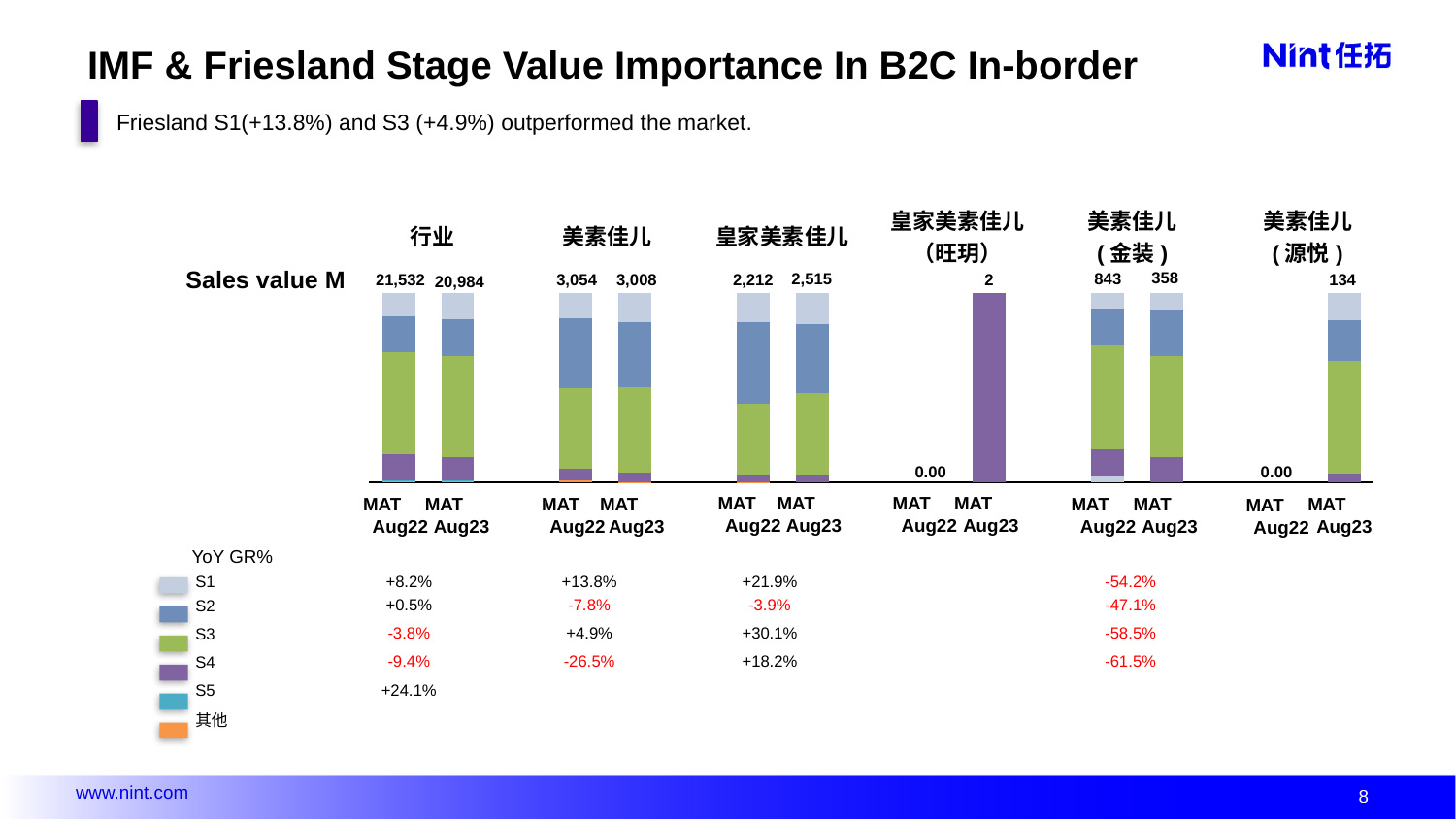

# IMF & Friesland Stage Value Importance In B2C In-border
Friesland S1(+13.8%) and S3 (+4.9%) outperformed the market.
| 行业 | 美素佳儿 | 皇家美素佳儿 | 皇家美素佳儿 （旺玥） | 美素佳儿 (金装) | 美素佳儿 (源悦) |
| --- | --- | --- | --- | --- | --- |
Sales value M
358
843
2,515
3,054
3,008
134
2,212
21,532
2
20,984

### Chart

| Category | 系列6 | 系列5 | 系列4 | 系列3 | 系列2 | 系列1 |
|---|---|---|---|---|---|---|
| 1 | 1.02 | 0.03 | 13.65 | 54.05 | 18.82 | 12.44 |
| 2 | 0.72 | 0.03 | 12.69 | 53.34 | 19.42 | 13.81 |
| 3 | None | None | None | None | None | None |
| 4 | 0.92 | 0.0 | 6.46 | 42.44 | 36.71 | 13.47 |
| 5 | 0.05 | 0.0 | 4.82 | 45.19 | 34.37 | 15.57 |
| 6 | None | None | None | None | None | None |
| 7 | 0.02 | 0.0 | 3.46 | 37.85 | 43.19 | 15.48 |
| 8 | 0.0 | 0.0 | 3.6 | 43.32 | 36.49 | 16.6 |
| 9 | None | None | None | None | None | None |
| 10 | None | None | None | None | None | None |
| 11 | 0.0 | 0.0 | 100.0 | 0.0 | 0.0 | 0.0 |
| 12 | None | None | None | None | None | None |
| 13 | 3.28 | 0.0 | 14.35 | 54.49 | 19.7 | 8.19 |
| 14 | 0.43 | 0.0 | 13.01 | 53.24 | 24.49 | 8.83 |
| 15 | None | None | None | None | None | None |
| 16 | None | None | None | None | None | None |
| 17 | 0.0 | 0.0 | 4.66 | 59.44 | 21.49 | 14.41 |
0.00
0.00
MAT
Aug22
MAT
Aug23
MAT
Aug22
MAT
Aug23
MAT
Aug23
MAT
Aug22
MAT
Aug23
MAT
Aug22
MAT
Aug23
MAT
Aug22
MAT
Aug23
MAT
Aug22
YoY GR%
| S1 | +8.2% | +13.8% | +21.9% |  | -54.2% |  |
| --- | --- | --- | --- | --- | --- | --- |
| S2 | +0.5% | -7.8% | -3.9% |  | -47.1% |  |
| S3 | -3.8% | +4.9% | +30.1% |  | -58.5% |  |
| S4 | -9.4% | -26.5% | +18.2% |  | -61.5% |  |
| S5 | +24.1% |  |  |  |  |  |
| 其他 |  |  |  |  |  |  |